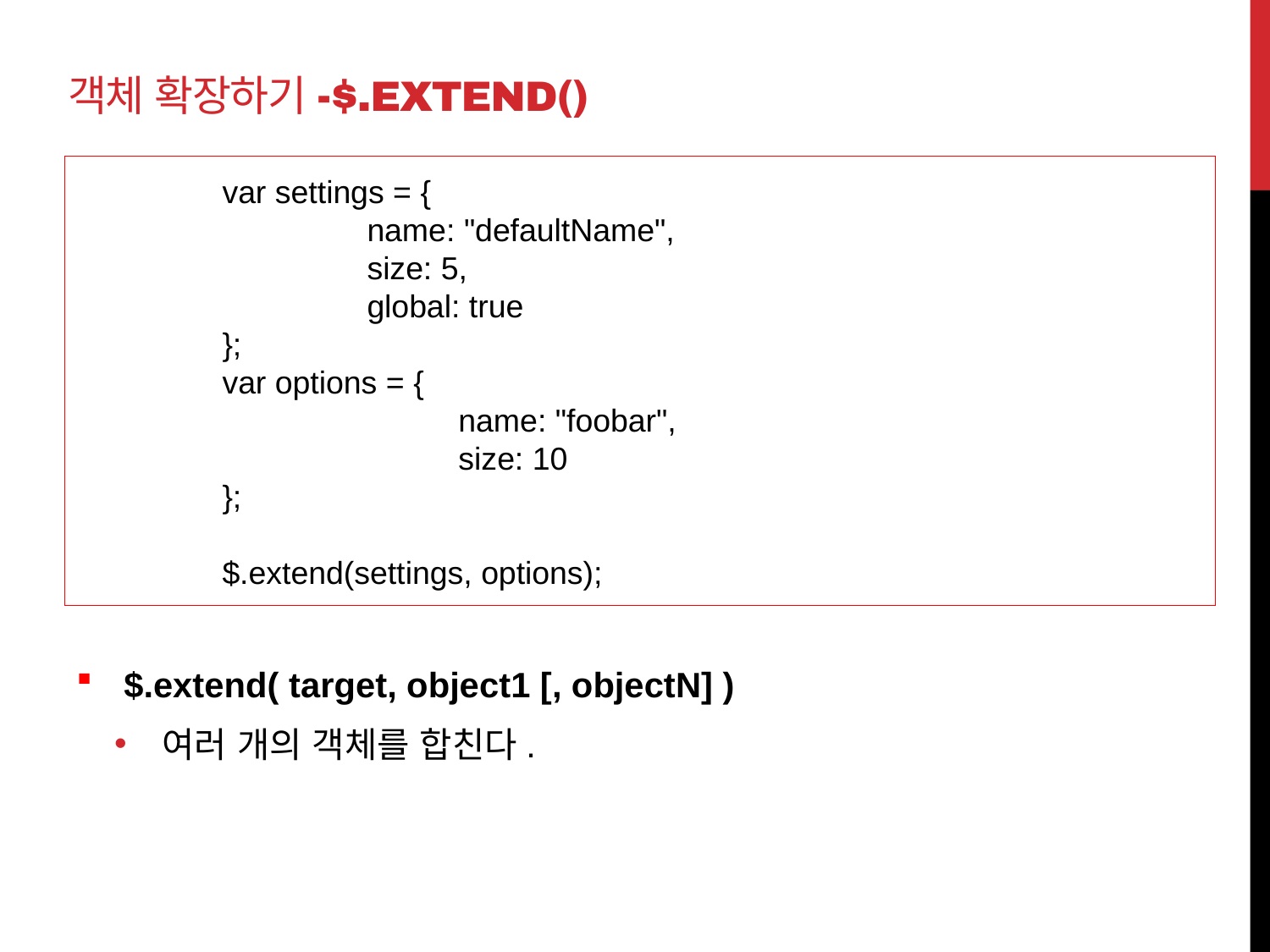

# 객체 확장하기-$.extend()
	  var settings = {
		    name: "defaultName",
		    size: 5,
		    global: true
	  };
	  var options = {
			name: "foobar",
			size: 10
	  };

	  $.extend(settings, options);
$.extend( target, object1 [, objectN] )
여러 개의 객체를 합친다.